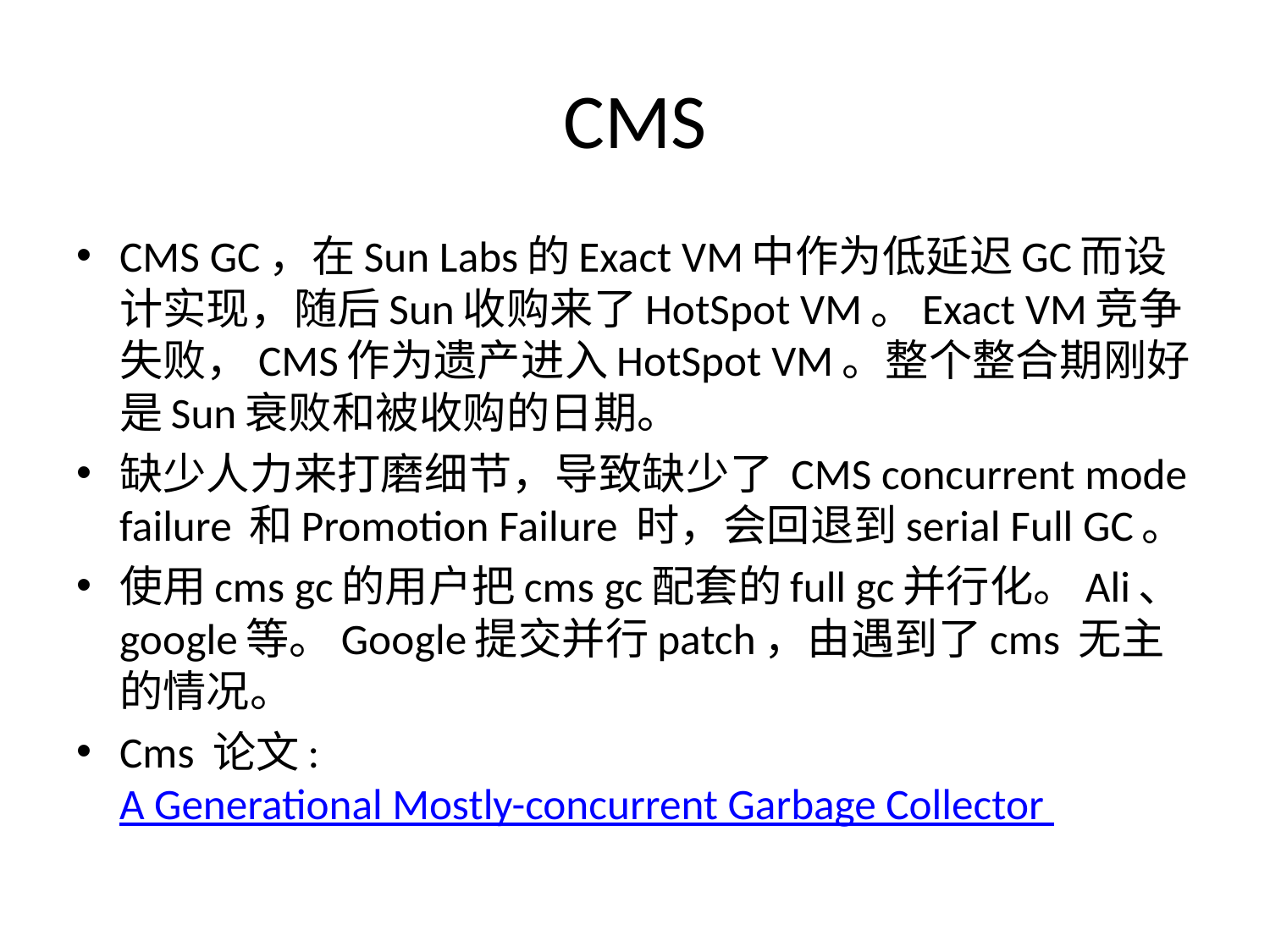

# CMS
CMS GC，在Sun Labs的Exact VM中作为低延迟GC而设计实现，随后Sun收购来了HotSpot VM。Exact VM竞争失败，CMS作为遗产进入HotSpot VM。整个整合期刚好是Sun衰败和被收购的日期。
缺少人力来打磨细节，导致缺少了 CMS concurrent mode failure 和Promotion Failure 时，会回退到serial Full GC。
使用cms gc的用户把cms gc配套的full gc并行化。Ali、google等。Google提交并行patch，由遇到了cms 无主的情况。
Cms 论文: A Generational Mostly-concurrent Garbage Collector